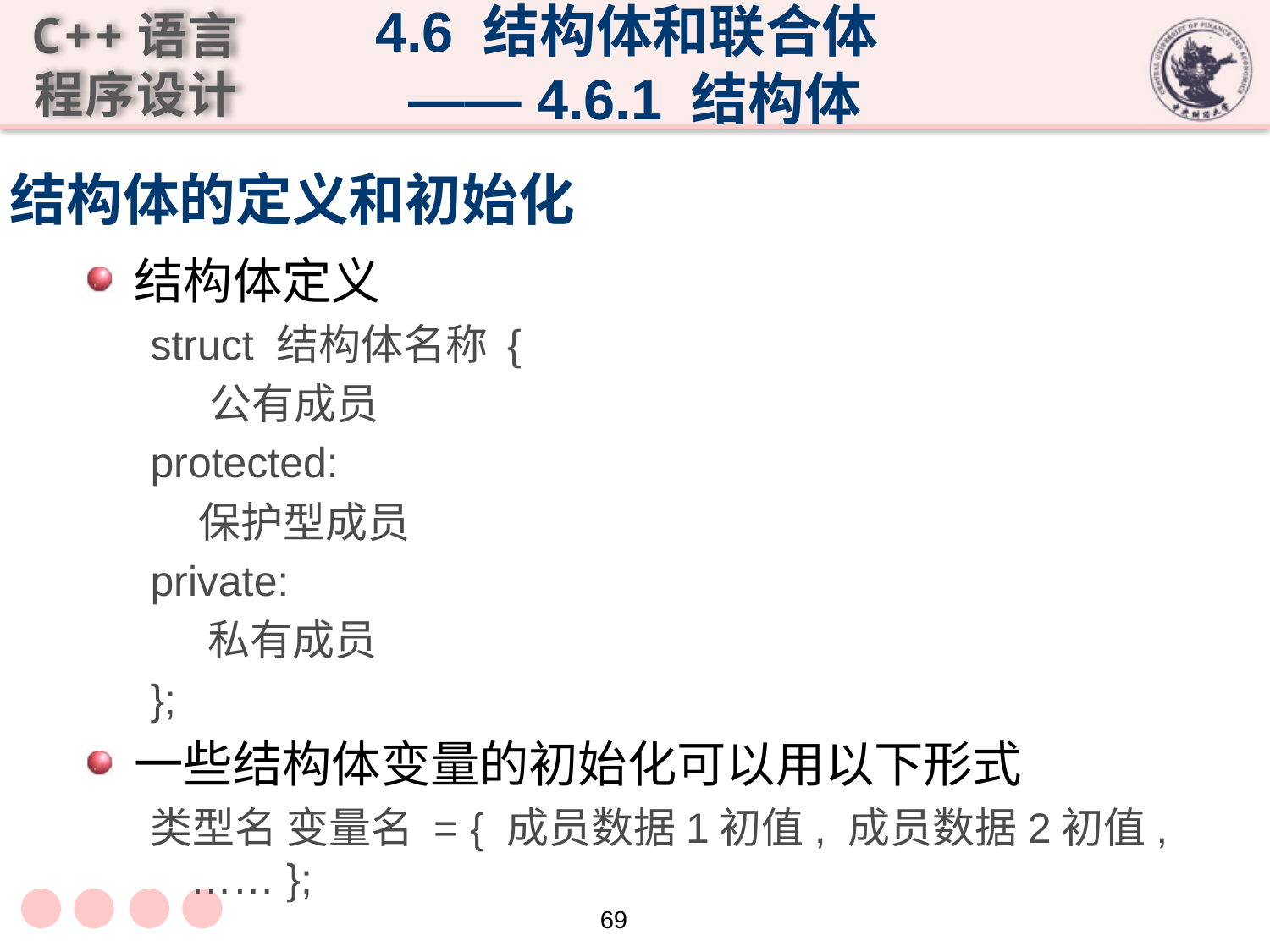

4.6 结构体和联合体
 —— 4.6.1 结构体
# 结构体的定义和初始化
结构体定义
struct 结构体名称 {
	 公有成员
protected:
    保护型成员
private:
     私有成员
};
一些结构体变量的初始化可以用以下形式
类型名 变量名 = { 成员数据1初值, 成员数据2初值, …… };
69